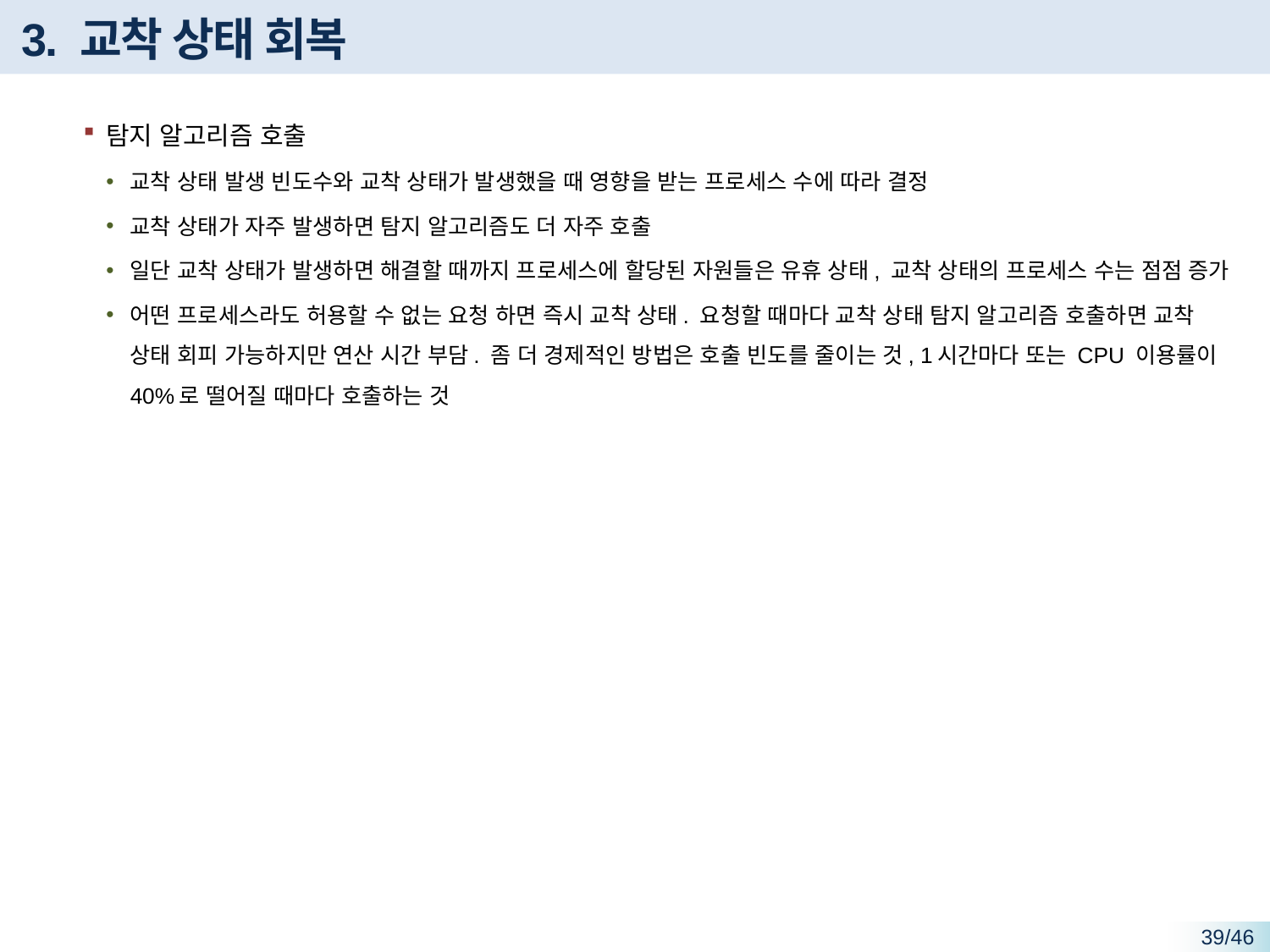

# 3. 교착 상태 회복
탐지 알고리즘 호출
교착 상태 발생 빈도수와 교착 상태가 발생했을 때 영향을 받는 프로세스 수에 따라 결정
교착 상태가 자주 발생하면 탐지 알고리즘도 더 자주 호출
일단 교착 상태가 발생하면 해결할 때까지 프로세스에 할당된 자원들은 유휴 상태, 교착 상태의 프로세스 수는 점점 증가
어떤 프로세스라도 허용할 수 없는 요청 하면 즉시 교착 상태. 요청할 때마다 교착 상태 탐지 알고리즘 호출하면 교착 상태 회피 가능하지만 연산 시간 부담. 좀 더 경제적인 방법은 호출 빈도를 줄이는 것, 1시간마다 또는 CPU 이용률이 40%로 떨어질 때마다 호출하는 것